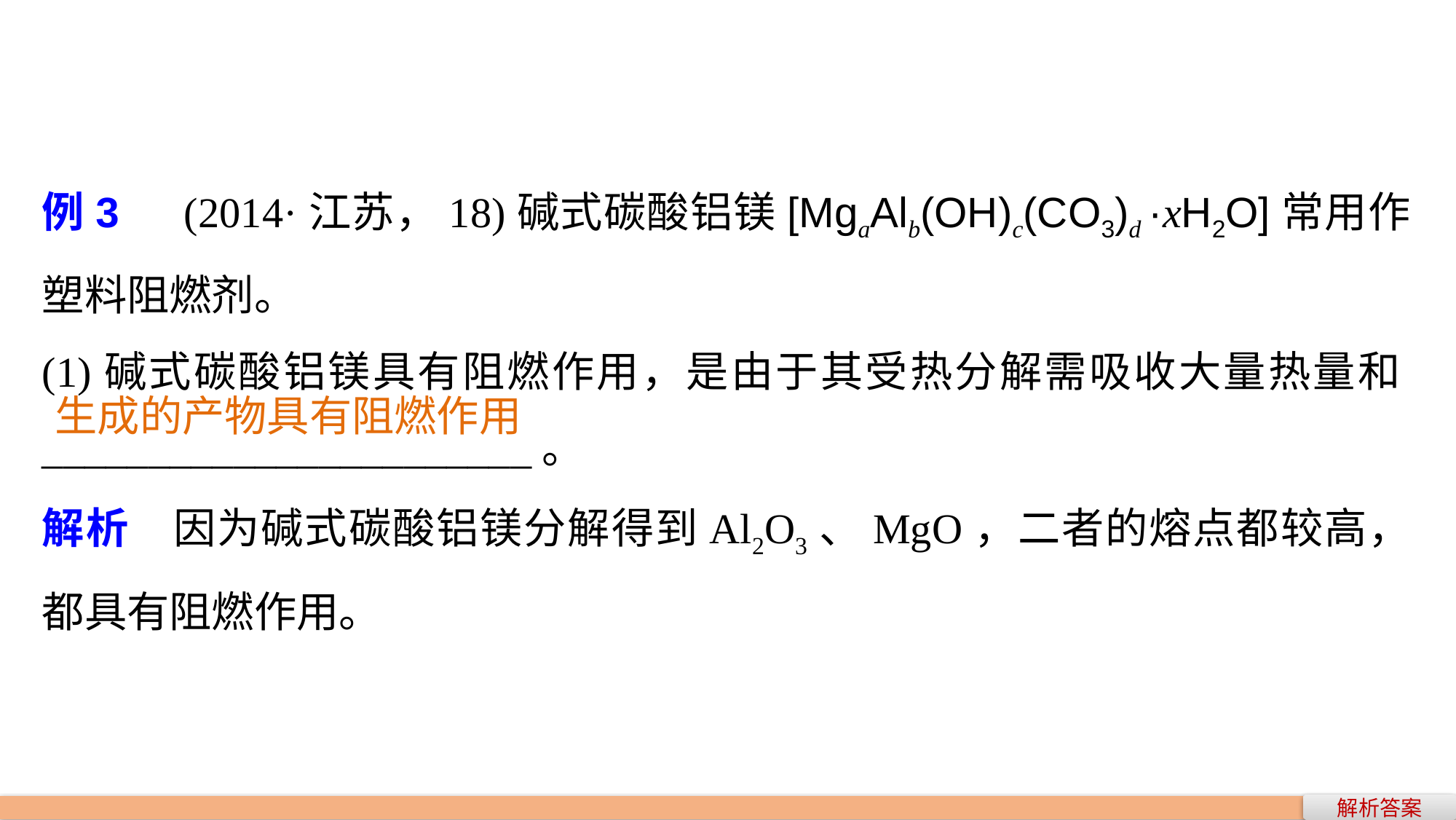

例3　(2014·江苏，18)碱式碳酸铝镁[MgaAlb(OH)c(CO3)d ·xH2O]常用作塑料阻燃剂。
(1)碱式碳酸铝镁具有阻燃作用，是由于其受热分解需吸收大量热量和_______________________。
解析　因为碱式碳酸铝镁分解得到Al2O3、MgO，二者的熔点都较高，都具有阻燃作用。
生成的产物具有阻燃作用
解析答案